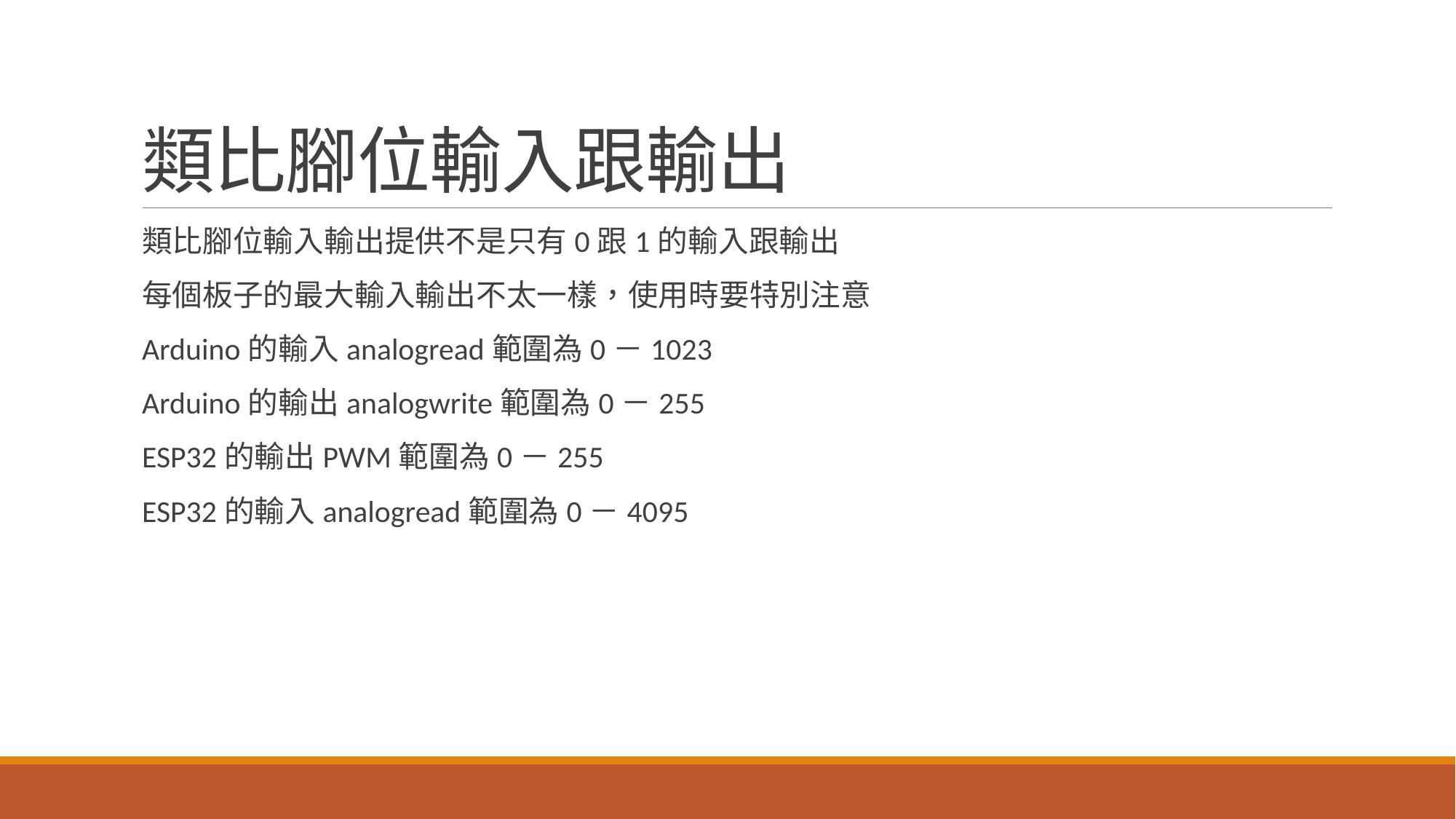

# 類比腳位輸入跟輸出
類比腳位輸入輸出提供不是只有0跟1的輸入跟輸出
每個板子的最大輸入輸出不太一樣，使用時要特別注意
Arduino的輸入analogread範圍為0－1023
Arduino的輸出analogwrite範圍為0－255
ESP32的輸出PWM範圍為0－255
ESP32的輸入analogread範圍為0－4095